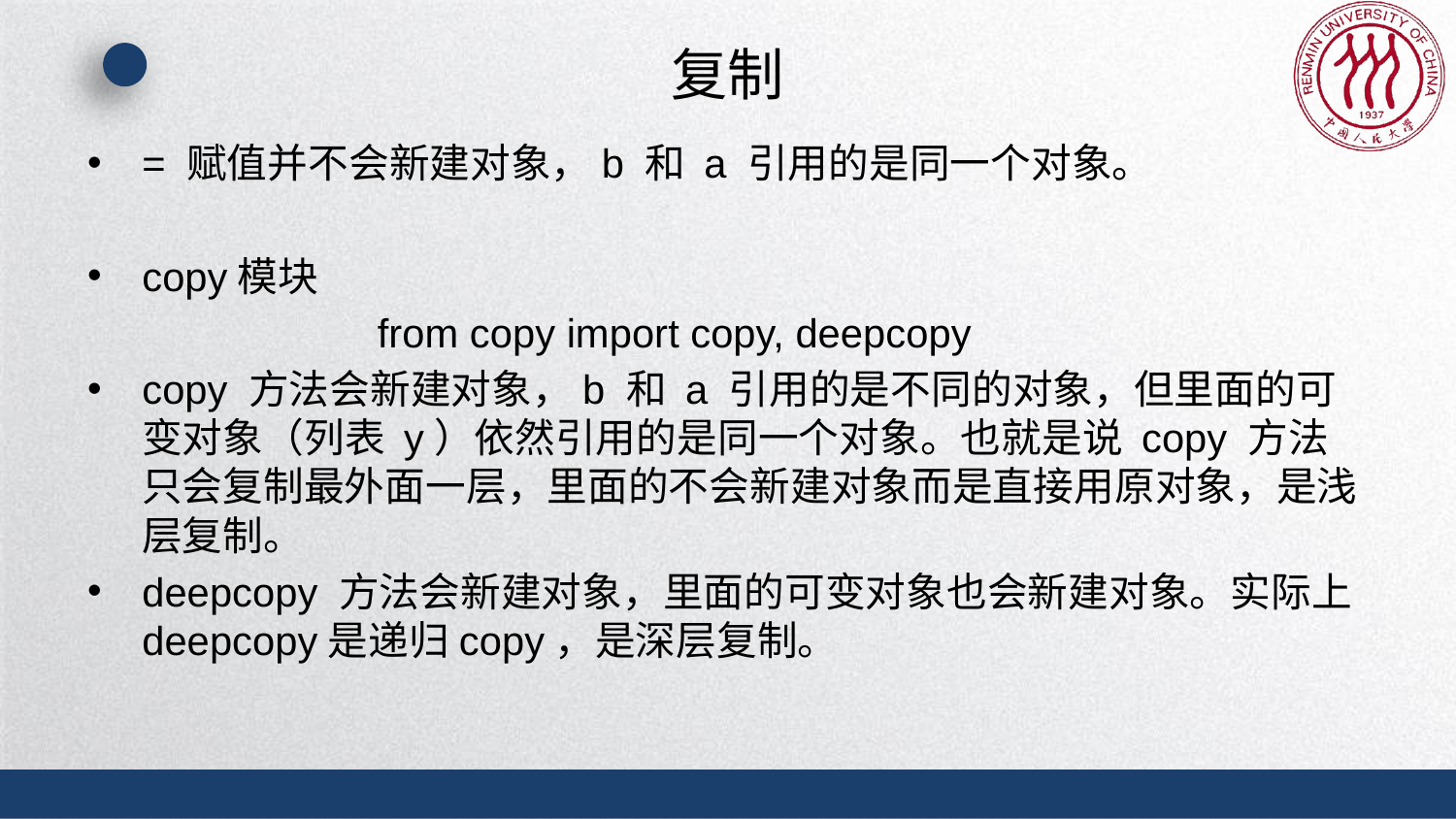

# 复制
= 赋值并不会新建对象，b 和 a 引用的是同一个对象。

copy模块
                          from copy import copy, deepcopy
copy 方法会新建对象，b 和 a 引用的是不同的对象，但里面的可变对象（列表 y）依然引用的是同一个对象。也就是说 copy 方法只会复制最外面一层，里面的不会新建对象而是直接用原对象，是浅层复制。
deepcopy 方法会新建对象，里面的可变对象也会新建对象。实际上deepcopy是递归copy，是深层复制。